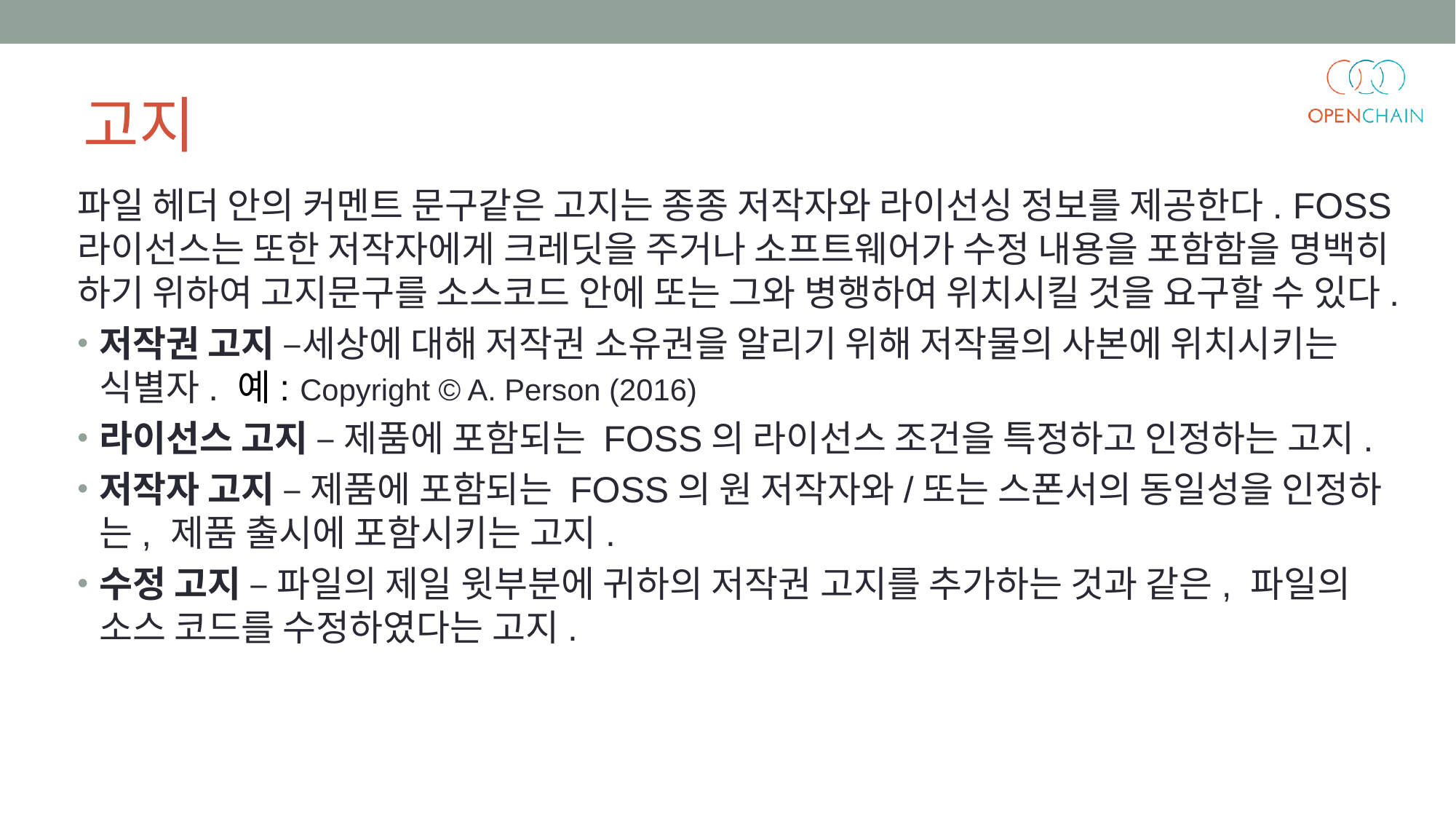

# 고지
파일 헤더 안의 커멘트 문구같은 고지는 종종 저작자와 라이선싱 정보를 제공한다. FOSS 라이선스는 또한 저작자에게 크레딧을 주거나 소프트웨어가 수정 내용을 포함함을 명백히 하기 위하여 고지문구를 소스코드 안에 또는 그와 병행하여 위치시킬 것을 요구할 수 있다.
저작권 고지 –세상에 대해 저작권 소유권을 알리기 위해 저작물의 사본에 위치시키는 식별자. 예: Copyright © A. Person (2016)
라이선스 고지 – 제품에 포함되는 FOSS의 라이선스 조건을 특정하고 인정하는 고지.
저작자 고지 – 제품에 포함되는 FOSS의 원 저작자와/또는 스폰서의 동일성을 인정하는, 제품 출시에 포함시키는 고지.
수정 고지 – 파일의 제일 윗부분에 귀하의 저작권 고지를 추가하는 것과 같은, 파일의 소스 코드를 수정하였다는 고지.